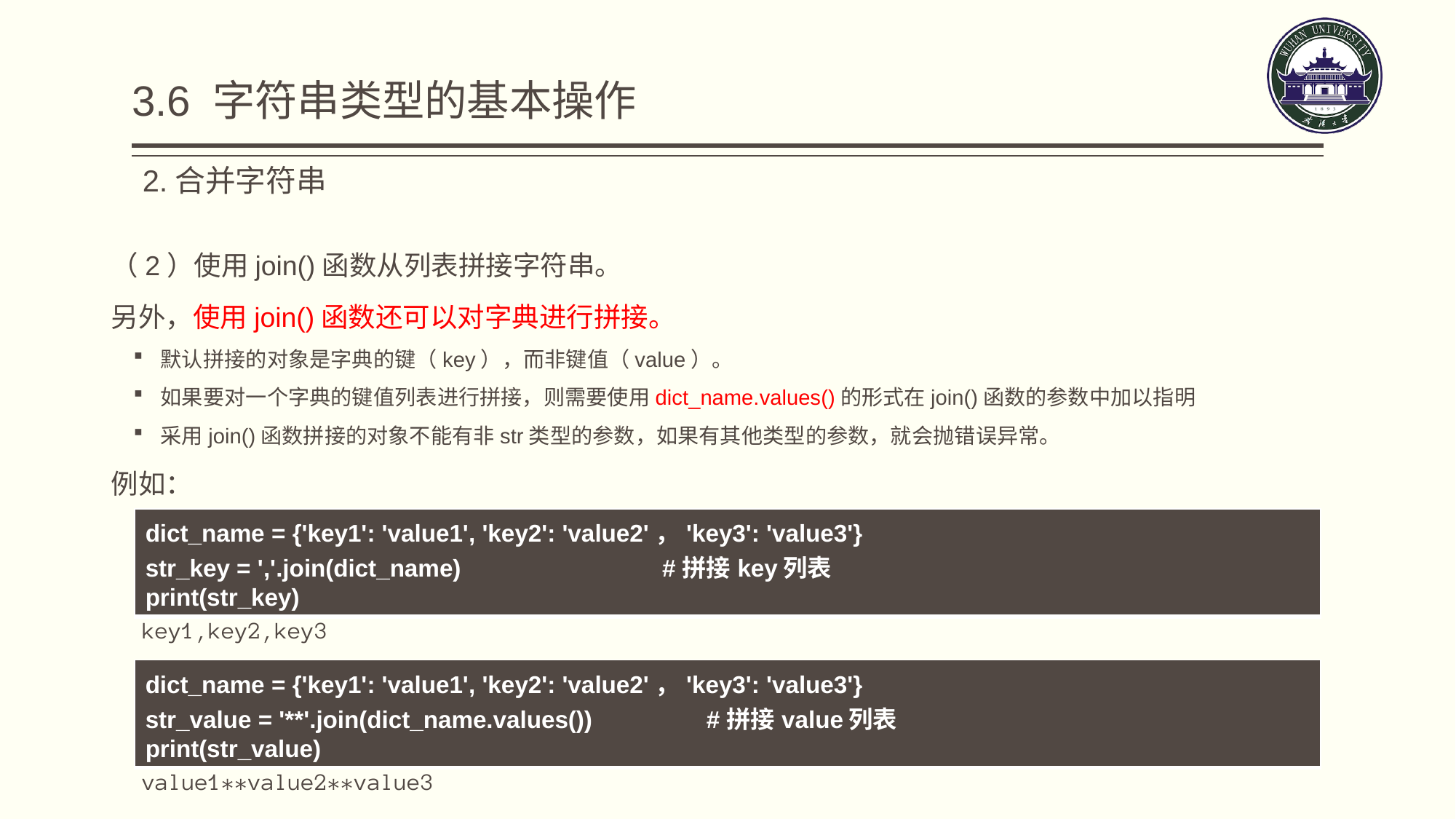

3.6 字符串类型的基本操作
2.合并字符串
    （2）使用join()函数从列表拼接字符串。
    另外，使用join()函数还可以对字典进行拼接。
默认拼接的对象是字典的键（key），而非键值（value）。
如果要对一个字典的键值列表进行拼接，则需要使用dict_name.values()的形式在join()函数的参数中加以指明
采用join()函数拼接的对象不能有非str类型的参数，如果有其他类型的参数，就会抛错误异常。
    例如：

| dict\_name = {'key1': 'value1', 'key2': 'value2'，'key3': 'value3'} str\_key = ','.join(dict\_name) #拼接key列表 print(str\_key) |
| --- |
key1,key2,key3
| dict\_name = {'key1': 'value1', 'key2': 'value2'，'key3': 'value3'} str\_value = '\*\*'.join(dict\_name.values()) #拼接value列表 print(str\_value) |
| --- |
value1**value2**value3